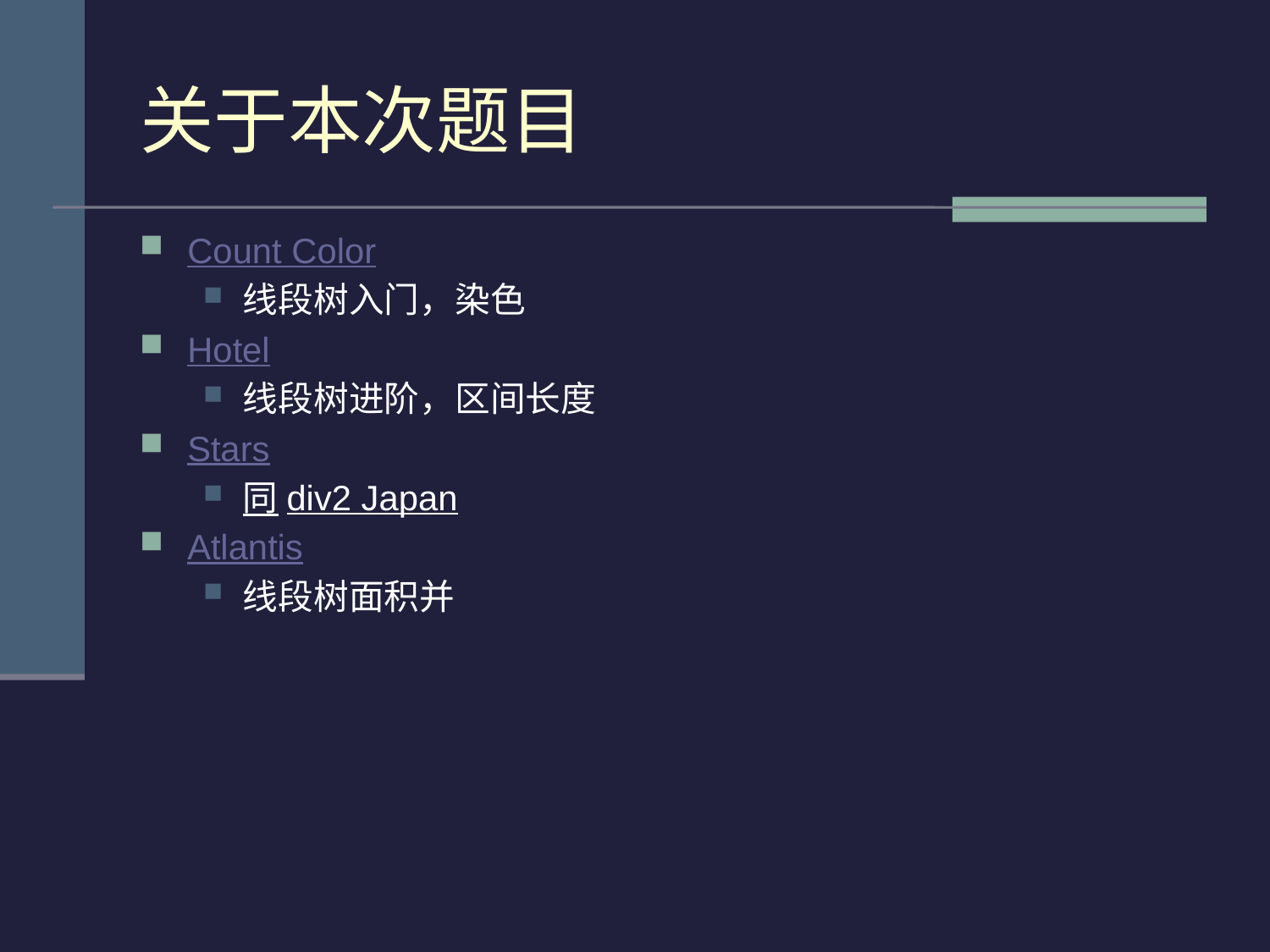

# 关于本次题目
Count Color
线段树入门，染色
Hotel
线段树进阶，区间长度
Stars
同div2 Japan
Atlantis
线段树面积并